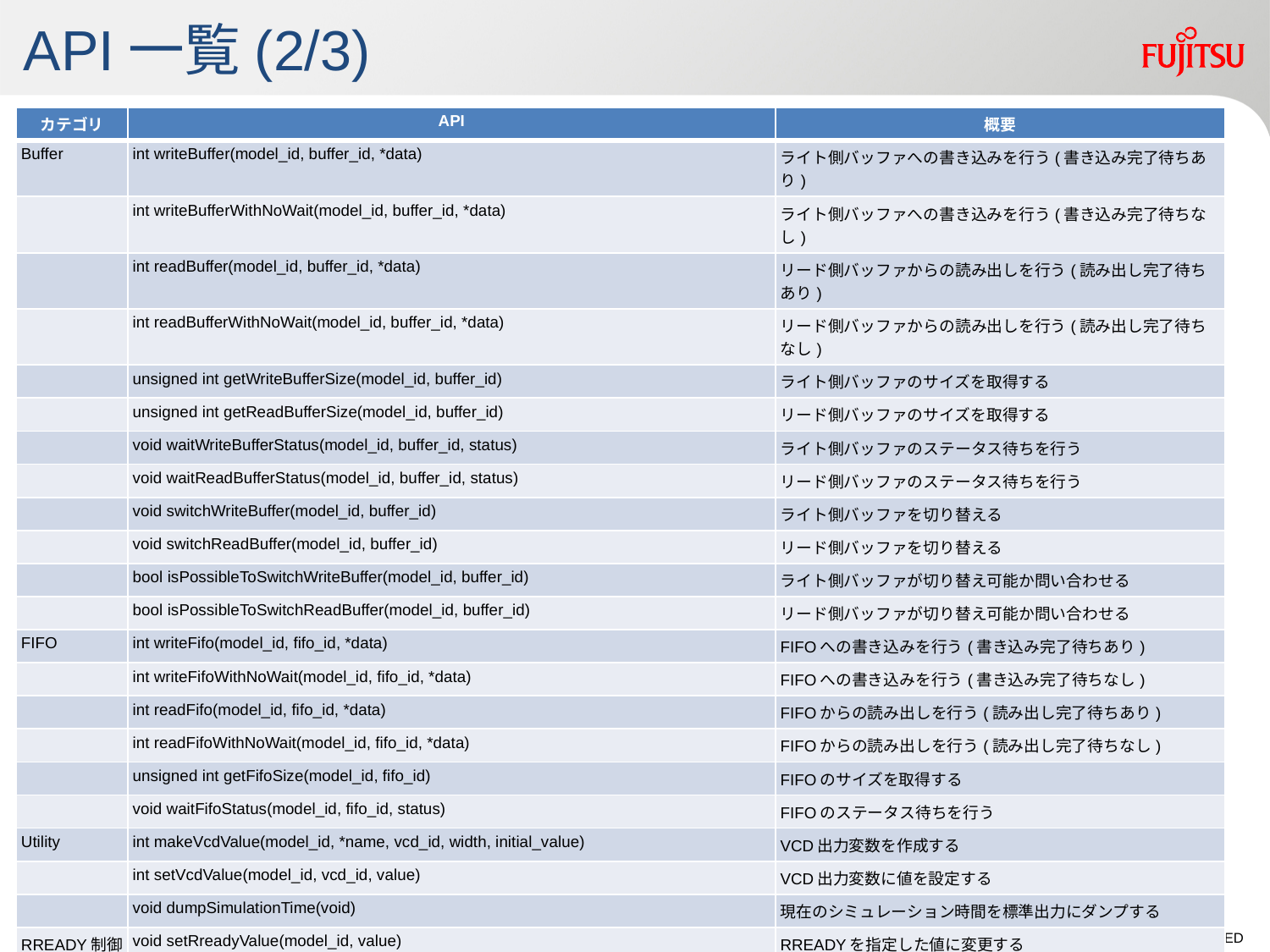

# API一覧(2/3)
| カテゴリ | API | 概要 |
| --- | --- | --- |
| Buffer | int writeBuffer(model\_id, buffer\_id, \*data) | ライト側バッファへの書き込みを行う(書き込み完了待ちあり) |
|  | int writeBufferWithNoWait(model\_id, buffer\_id, \*data) | ライト側バッファへの書き込みを行う(書き込み完了待ちなし) |
|  | int readBuffer(model\_id, buffer\_id, \*data) | リード側バッファからの読み出しを行う(読み出し完了待ちあり) |
|  | int readBufferWithNoWait(model\_id, buffer\_id, \*data) | リード側バッファからの読み出しを行う(読み出し完了待ちなし) |
|  | unsigned int getWriteBufferSize(model\_id, buffer\_id) | ライト側バッファのサイズを取得する |
|  | unsigned int getReadBufferSize(model\_id, buffer\_id) | リード側バッファのサイズを取得する |
|  | void waitWriteBufferStatus(model\_id, buffer\_id, status) | ライト側バッファのステータス待ちを行う |
|  | void waitReadBufferStatus(model\_id, buffer\_id, status) | リード側バッファのステータス待ちを行う |
|  | void switchWriteBuffer(model\_id, buffer\_id) | ライト側バッファを切り替える |
|  | void switchReadBuffer(model\_id, buffer\_id) | リード側バッファを切り替える |
|  | bool isPossibleToSwitchWriteBuffer(model\_id, buffer\_id) | ライト側バッファが切り替え可能か問い合わせる |
|  | bool isPossibleToSwitchReadBuffer(model\_id, buffer\_id) | リード側バッファが切り替え可能か問い合わせる |
| FIFO | int writeFifo(model\_id, fifo\_id, \*data) | FIFOへの書き込みを行う(書き込み完了待ちあり) |
|  | int writeFifoWithNoWait(model\_id, fifo\_id, \*data) | FIFOへの書き込みを行う(書き込み完了待ちなし) |
|  | int readFifo(model\_id, fifo\_id, \*data) | FIFOからの読み出しを行う(読み出し完了待ちあり) |
|  | int readFifoWithNoWait(model\_id, fifo\_id, \*data) | FIFOからの読み出しを行う(読み出し完了待ちなし) |
|  | unsigned int getFifoSize(model\_id, fifo\_id) | FIFOのサイズを取得する |
|  | void waitFifoStatus(model\_id, fifo\_id, status) | FIFOのステータス待ちを行う |
| Utility | int makeVcdValue(model\_id, \*name, vcd\_id, width, initial\_value) | VCD出力変数を作成する |
|  | int setVcdValue(model\_id, vcd\_id, value) | VCD出力変数に値を設定する |
|  | void dumpSimulationTime(void) | 現在のシミュレーション時間を標準出力にダンプする |
| RREADY制御 | void setRreadyValue(model\_id, value) | RREADYを指定した値に変更する |
|  | void releaseRreadyControl | RREADY制御を解除する |
10
Copyright 2013 FUJITSU SEMICONDUCTOR LIMITED